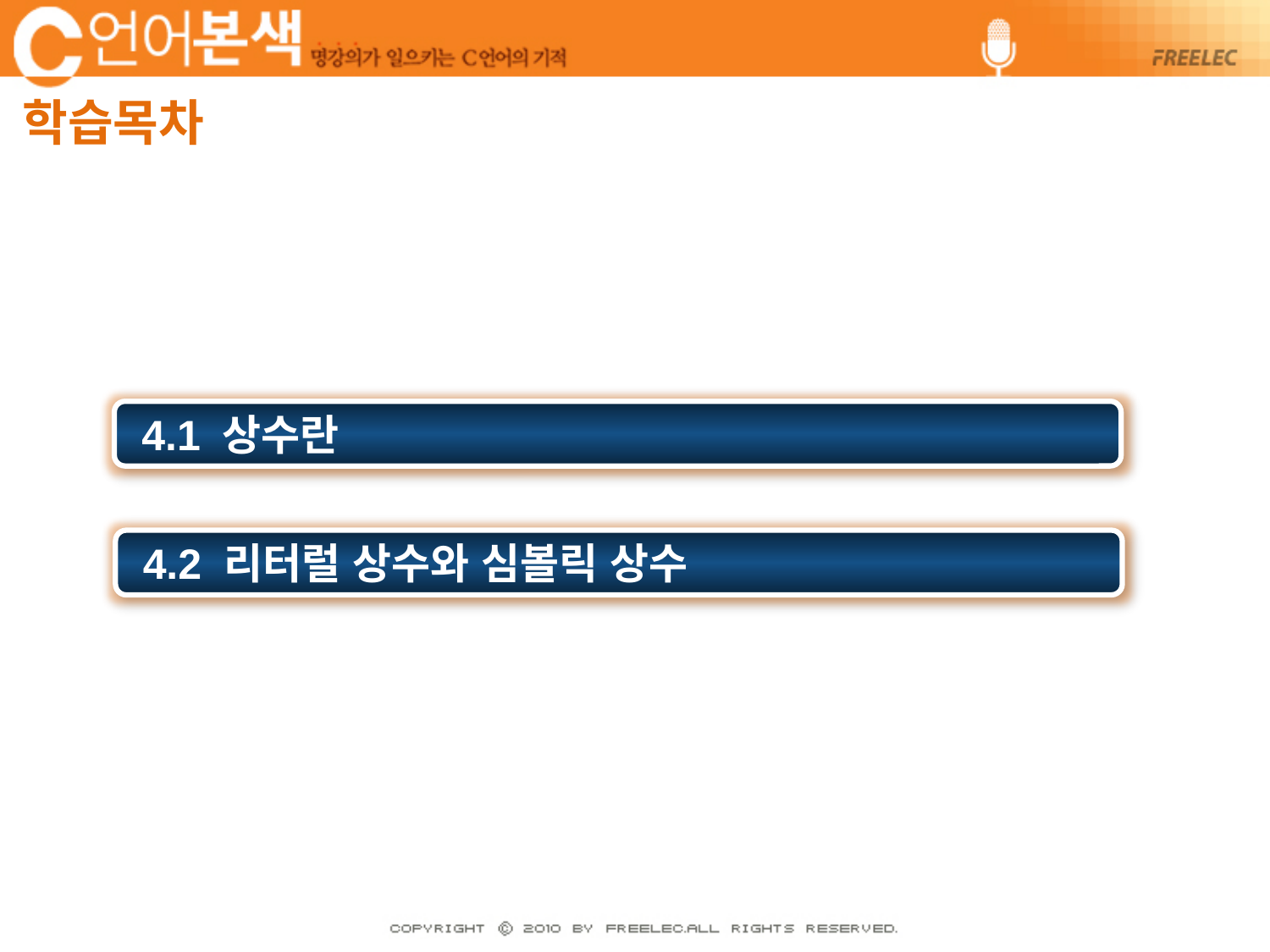

# 학습목차
 4.1 상수란
 4.2 리터럴 상수와 심볼릭 상수